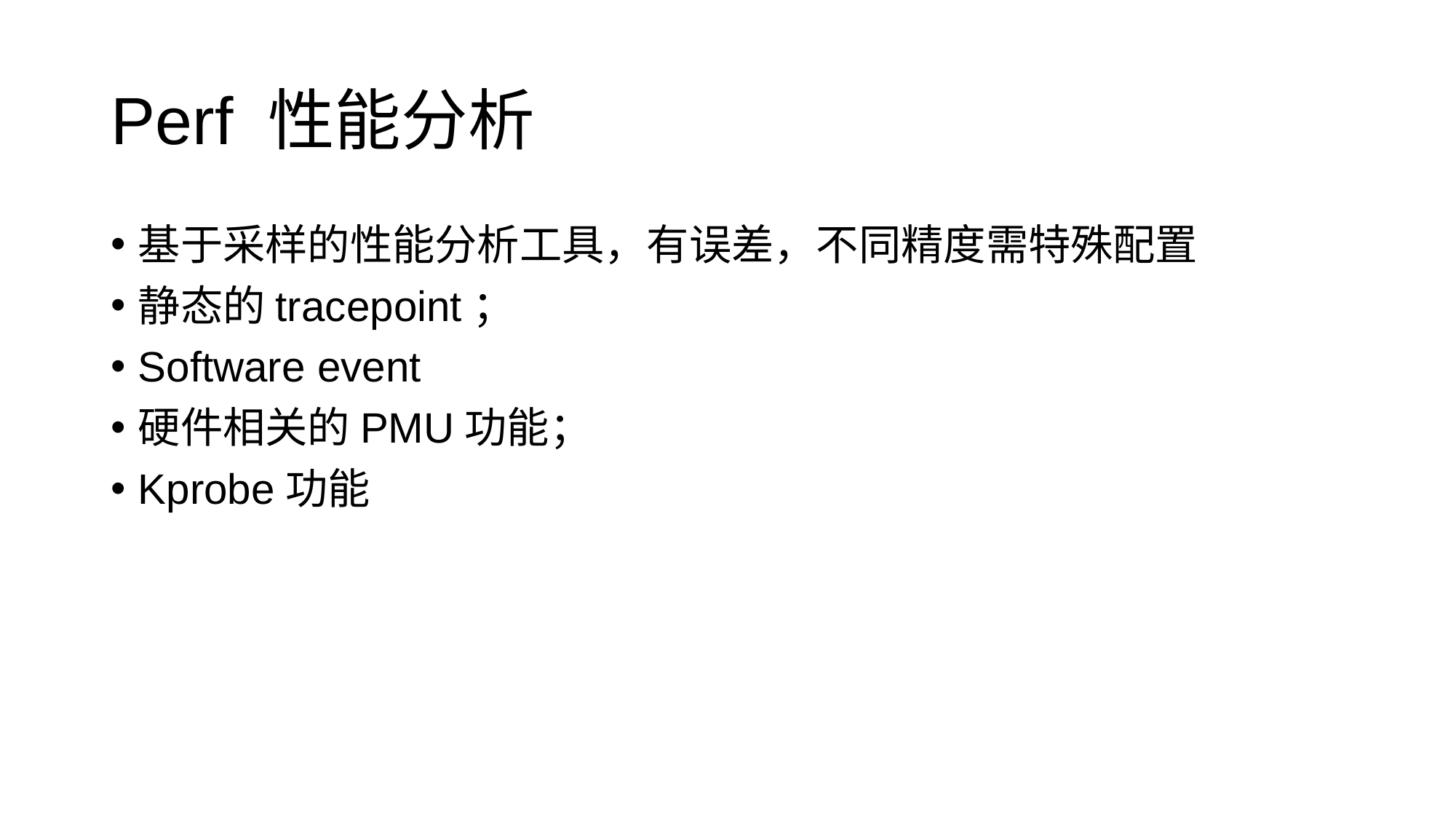

# Perf 性能分析
基于采样的性能分析工具，有误差，不同精度需特殊配置
静态的tracepoint；
Software event
硬件相关的PMU功能；
Kprobe功能